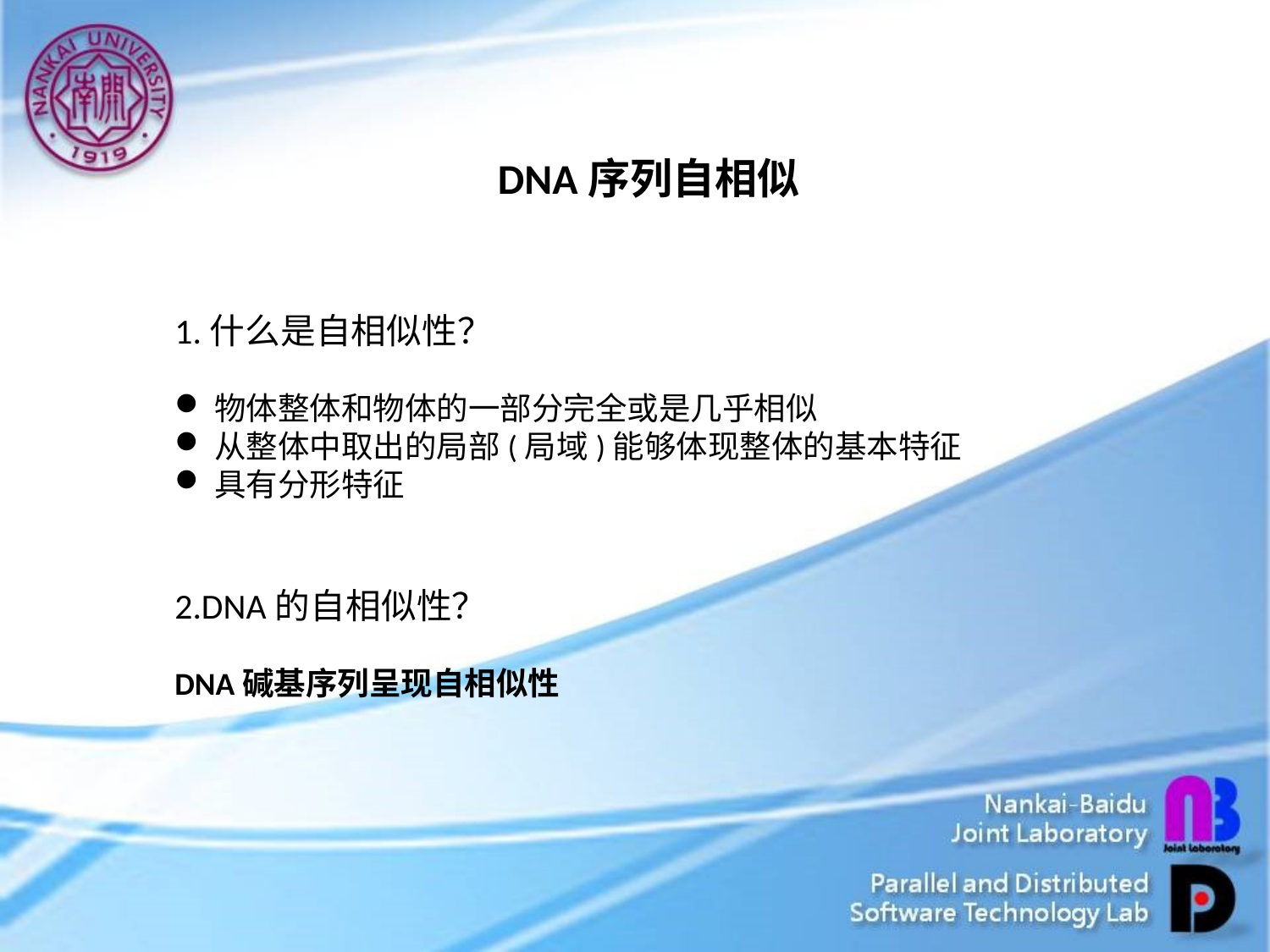

DNA序列自相似
1.什么是自相似性？

物体整体和物体的一部分完全或是几乎相似
从整体中取出的局部(局域)能够体现整体的基本特征
具有分形特征

2.DNA的自相似性？

DNA碱基序列呈现自相似性